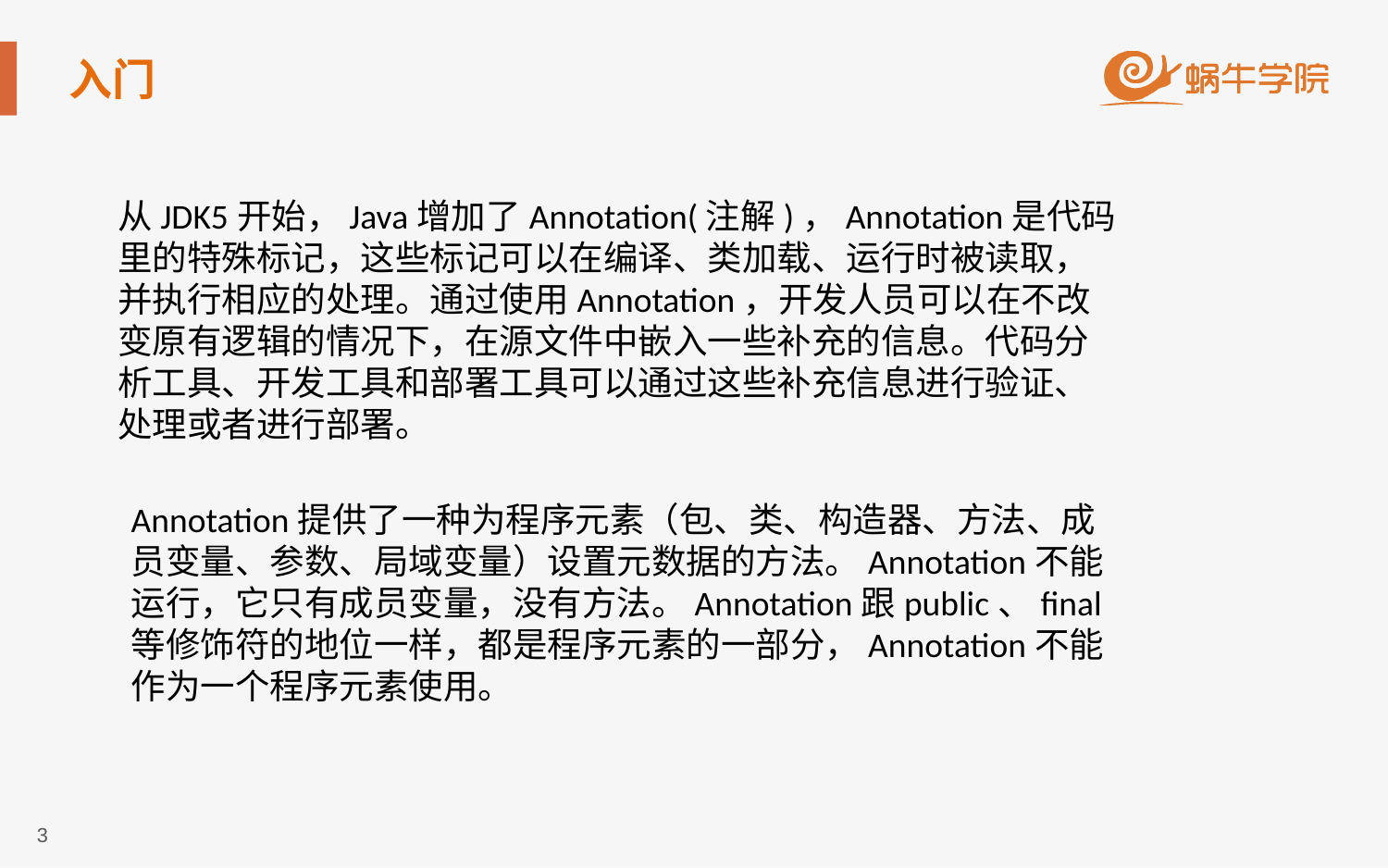

# 入门
从JDK5开始，Java增加了Annotation(注解)，Annotation是代码里的特殊标记，这些标记可以在编译、类加载、运行时被读取，并执行相应的处理。通过使用Annotation，开发人员可以在不改变原有逻辑的情况下，在源文件中嵌入一些补充的信息。代码分析工具、开发工具和部署工具可以通过这些补充信息进行验证、处理或者进行部署。
Annotation提供了一种为程序元素（包、类、构造器、方法、成员变量、参数、局域变量）设置元数据的方法。Annotation不能运行，它只有成员变量，没有方法。Annotation跟public、final等修饰符的地位一样，都是程序元素的一部分，Annotation不能作为一个程序元素使用。